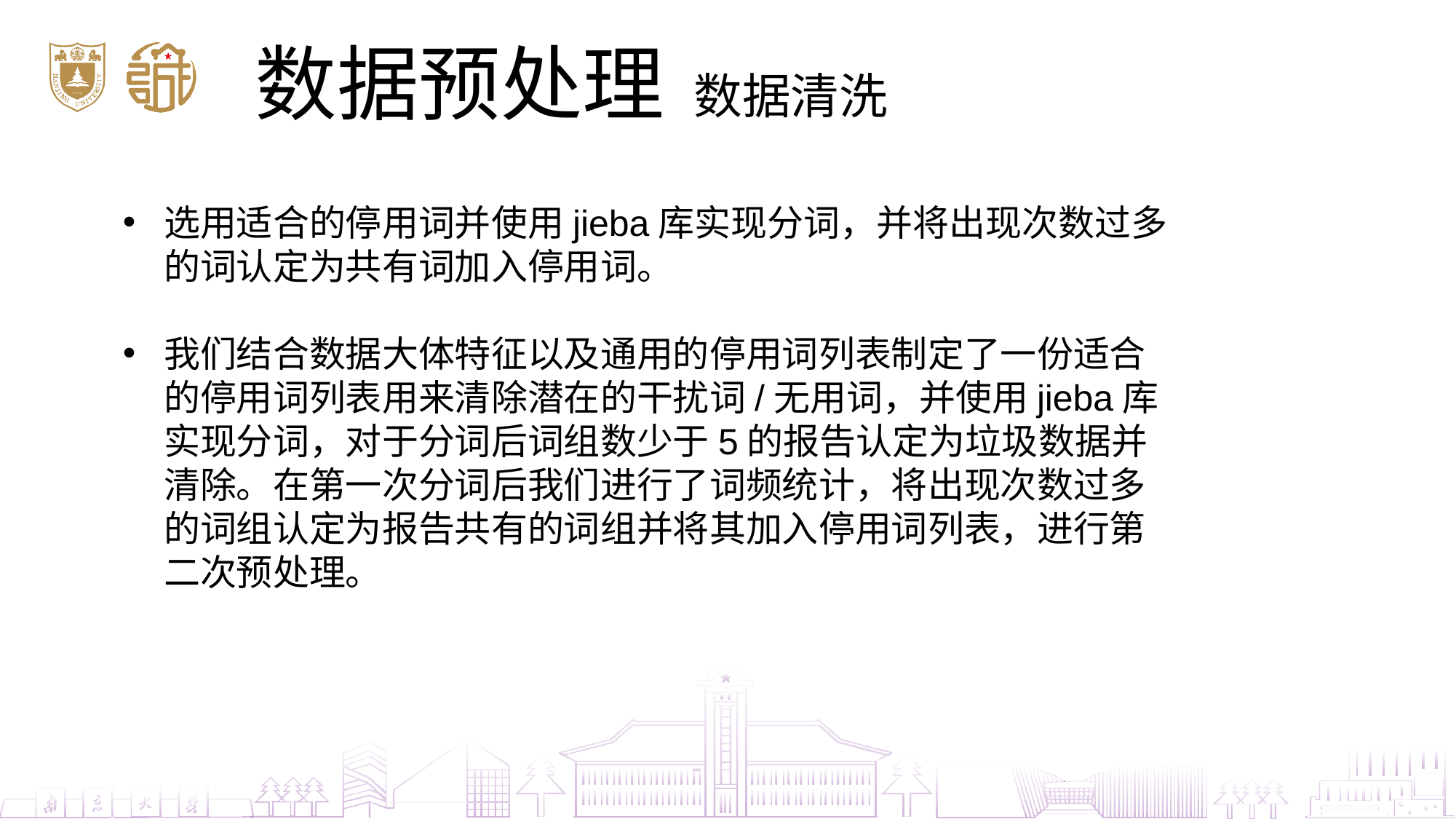

数据预处理  数据清洗
选用适合的停用词并使用jieba库实现分词，并将出现次数过多的词认定为共有词加入停用词。

我们结合数据大体特征以及通用的停用词列表制定了一份适合的停用词列表用来清除潜在的干扰词/无用词，并使用jieba库实现分词，对于分词后词组数少于5的报告认定为垃圾数据并清除。在第一次分词后我们进行了词频统计，将出现次数过多的词组认定为报告共有的词组并将其加入停用词列表，进行第二次预处理。